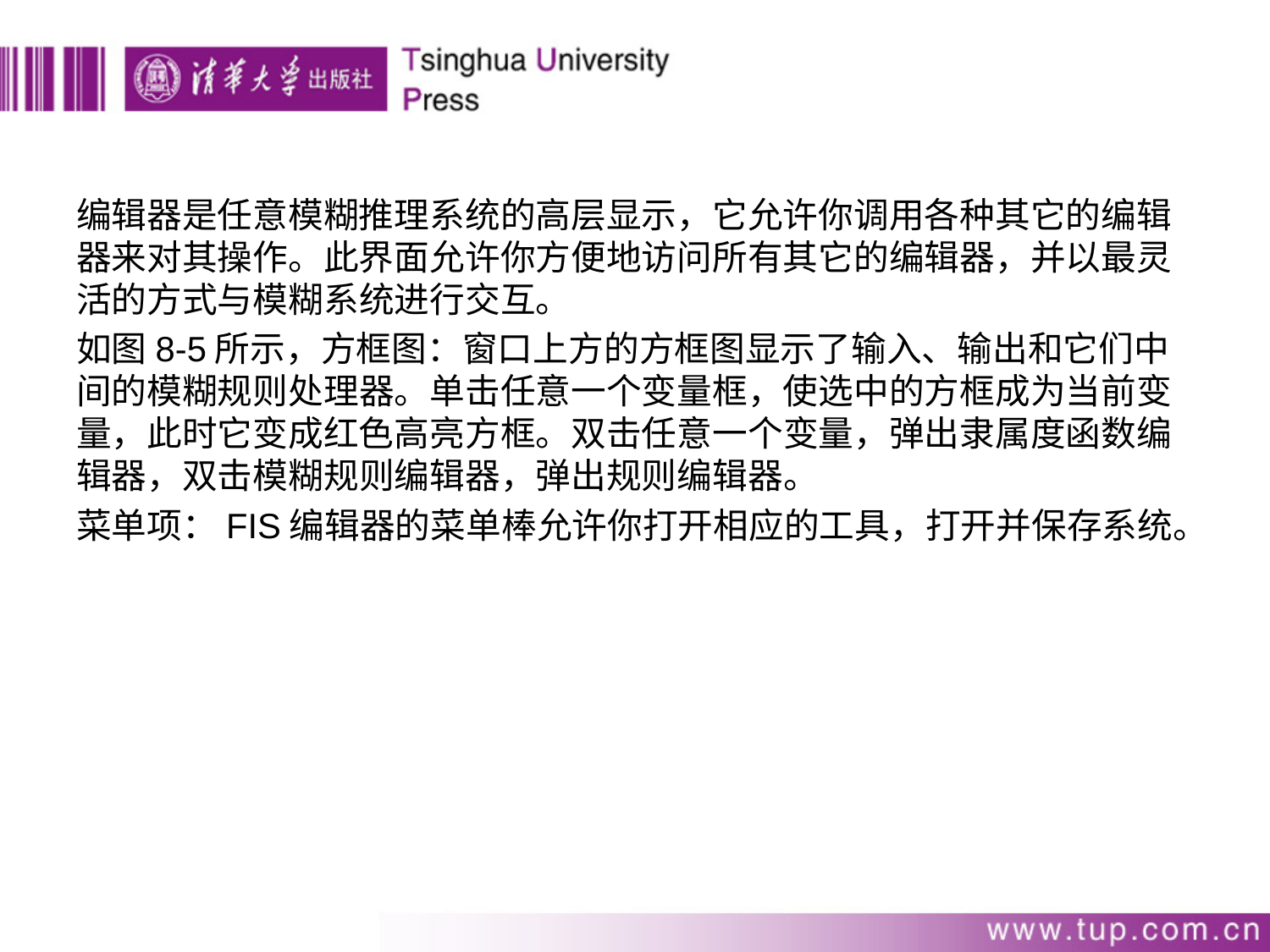

编辑器是任意模糊推理系统的高层显示，它允许你调用各种其它的编辑器来对其操作。此界面允许你方便地访问所有其它的编辑器，并以最灵活的方式与模糊系统进行交互。
如图8-5所示，方框图：窗口上方的方框图显示了输入、输出和它们中间的模糊规则处理器。单击任意一个变量框，使选中的方框成为当前变量，此时它变成红色高亮方框。双击任意一个变量，弹出隶属度函数编辑器，双击模糊规则编辑器，弹出规则编辑器。
菜单项：FIS编辑器的菜单棒允许你打开相应的工具，打开并保存系统。